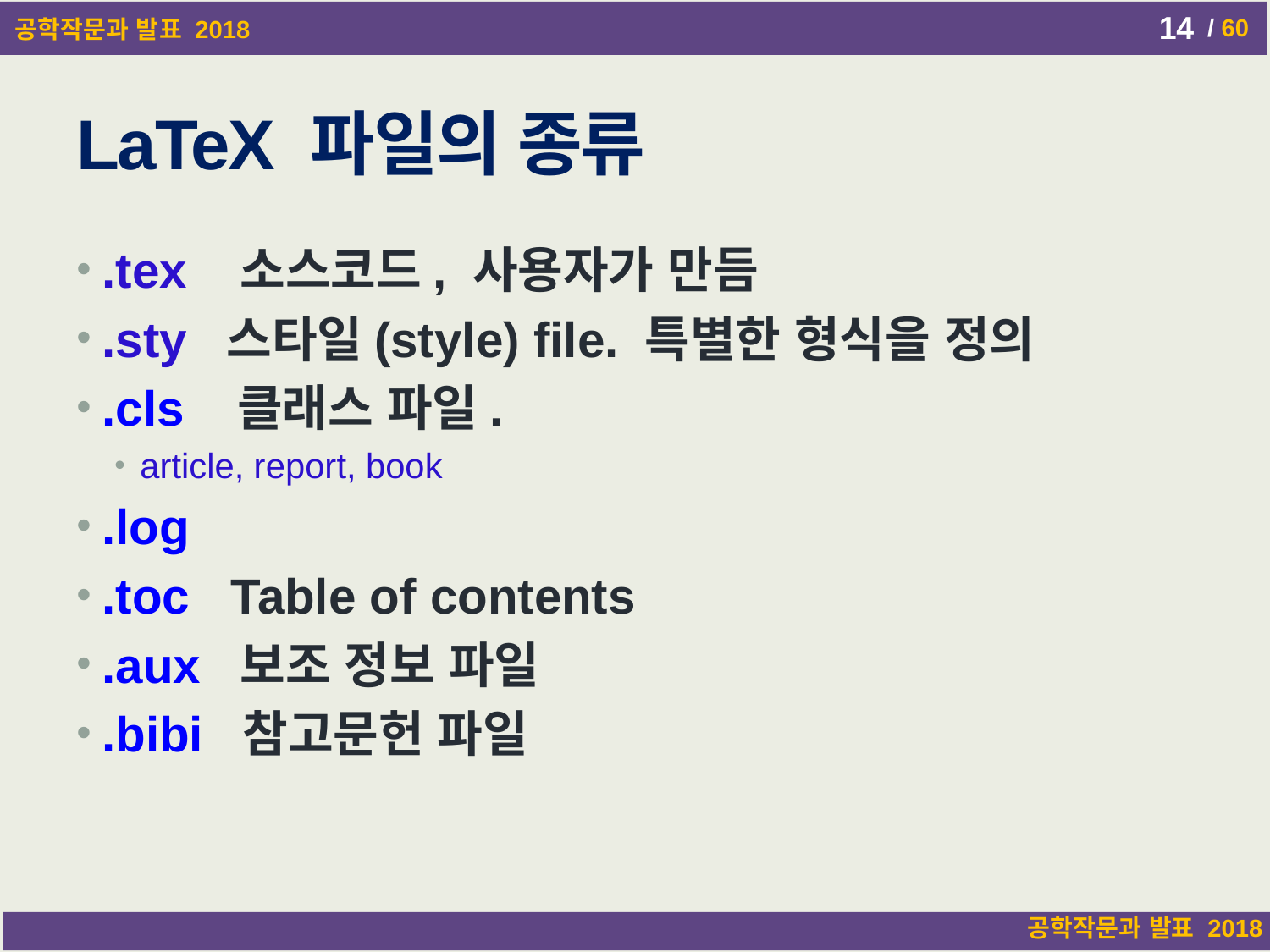

14
# LaTeX 파일의 종류
.tex   소스코드, 사용자가 만듬
.sty  스타일(style) file. 특별한 형식을 정의
.cls   클래스 파일.
article, report, book
.log
.toc   Table of contents
.aux  보조 정보 파일
.bibi  참고문헌 파일